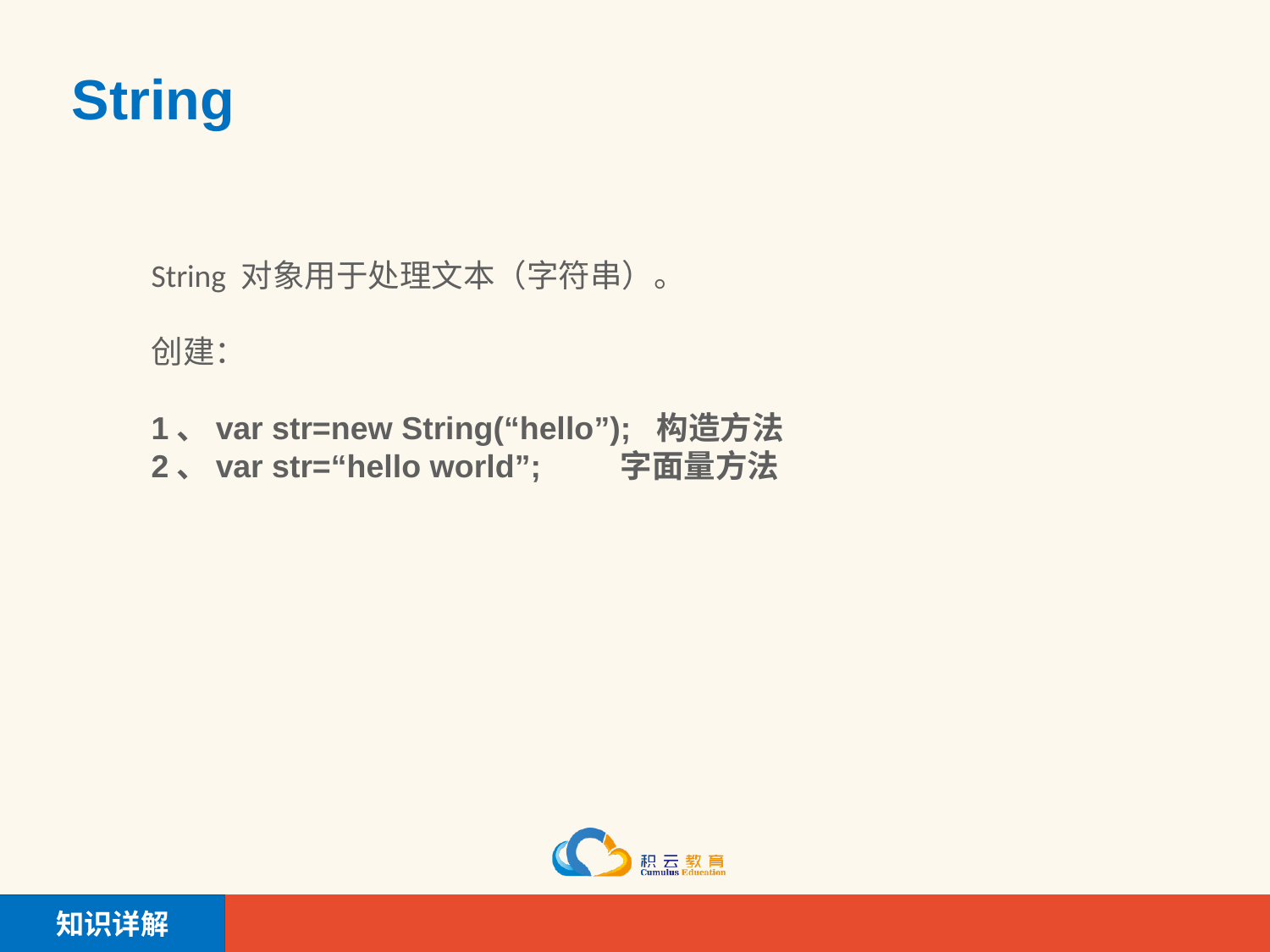

# String
String 对象用于处理文本（字符串）。

创建：

1、var str=new String(“hello”);  构造方法
2、var str=“hello world”;        字面量方法